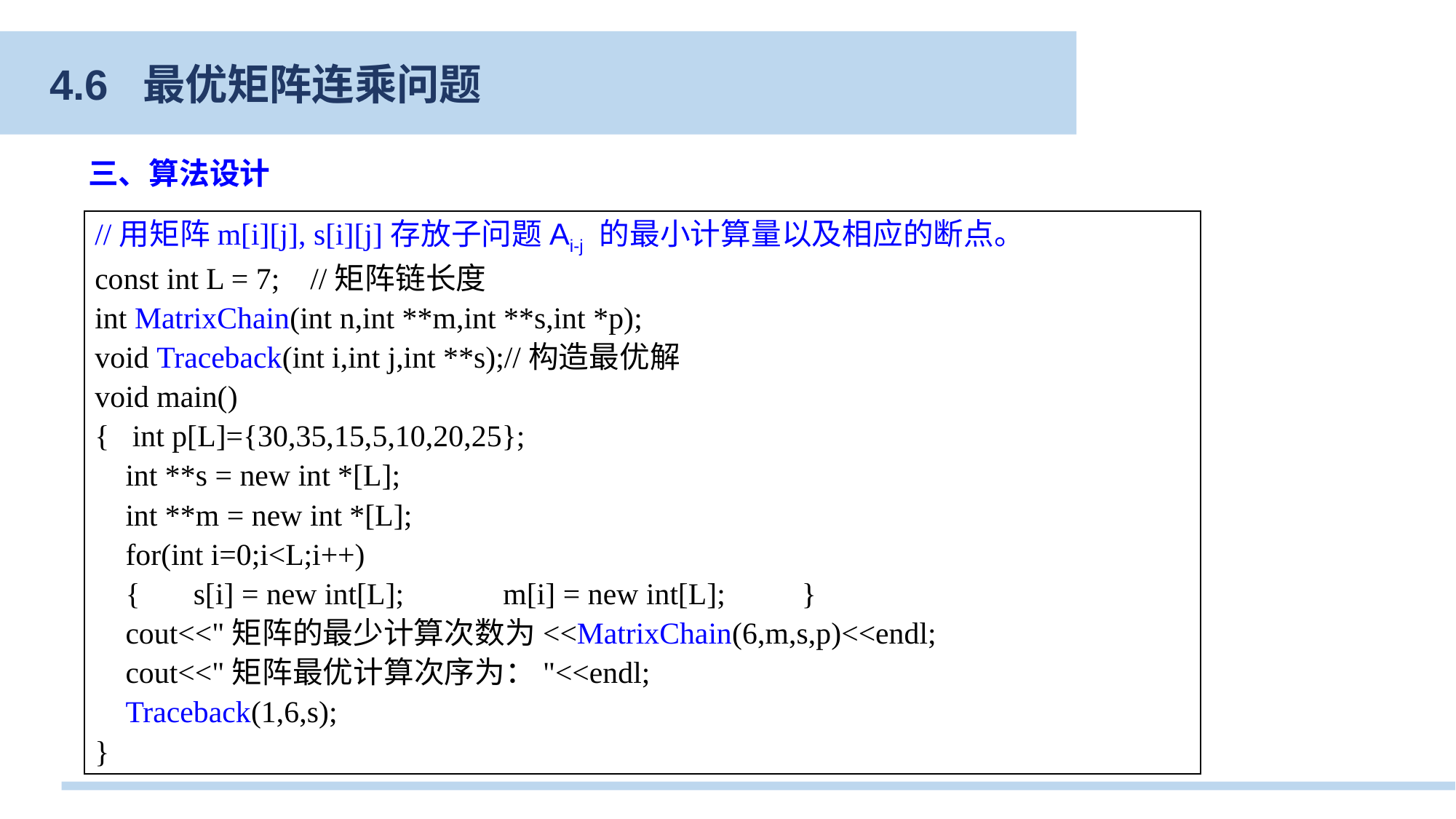

4.6  最优矩阵连乘问题
三、算法设计
//用矩阵m[i][j], s[i][j]存放子问题Ai-j 的最小计算量以及相应的断点。
const int L = 7;    //矩阵链长度
int MatrixChain(int n,int **m,int **s,int *p);
void Traceback(int i,int j,int **s);//构造最优解
void main()
{   int p[L]={30,35,15,5,10,20,25};
    int **s = new int *[L];
    int **m = new int *[L];
    for(int i=0;i<L;i++)
    {       s[i] = new int[L];             m[i] = new int[L];          }
    cout<<"矩阵的最少计算次数为<<MatrixChain(6,m,s,p)<<endl;
    cout<<"矩阵最优计算次序为："<<endl;
    Traceback(1,6,s);
}